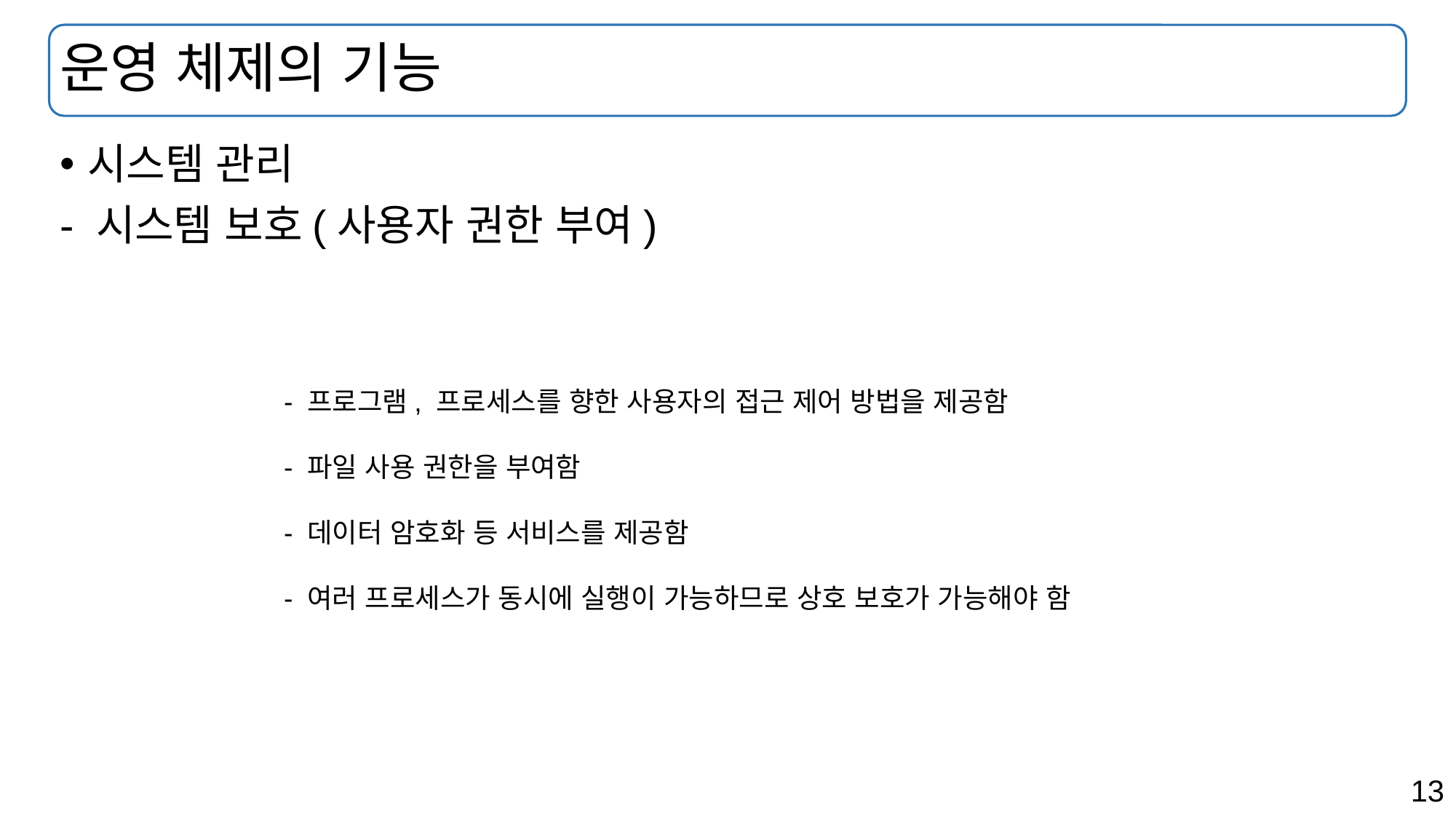

# 운영 체제의 기능
시스템 관리
- 시스템 보호(사용자 권한 부여)
- 프로그램, 프로세스를 향한 사용자의 접근 제어 방법을 제공함

- 파일 사용 권한을 부여함

- 데이터 암호화 등 서비스를 제공함

- 여러 프로세스가 동시에 실행이 가능하므로 상호 보호가 가능해야 함